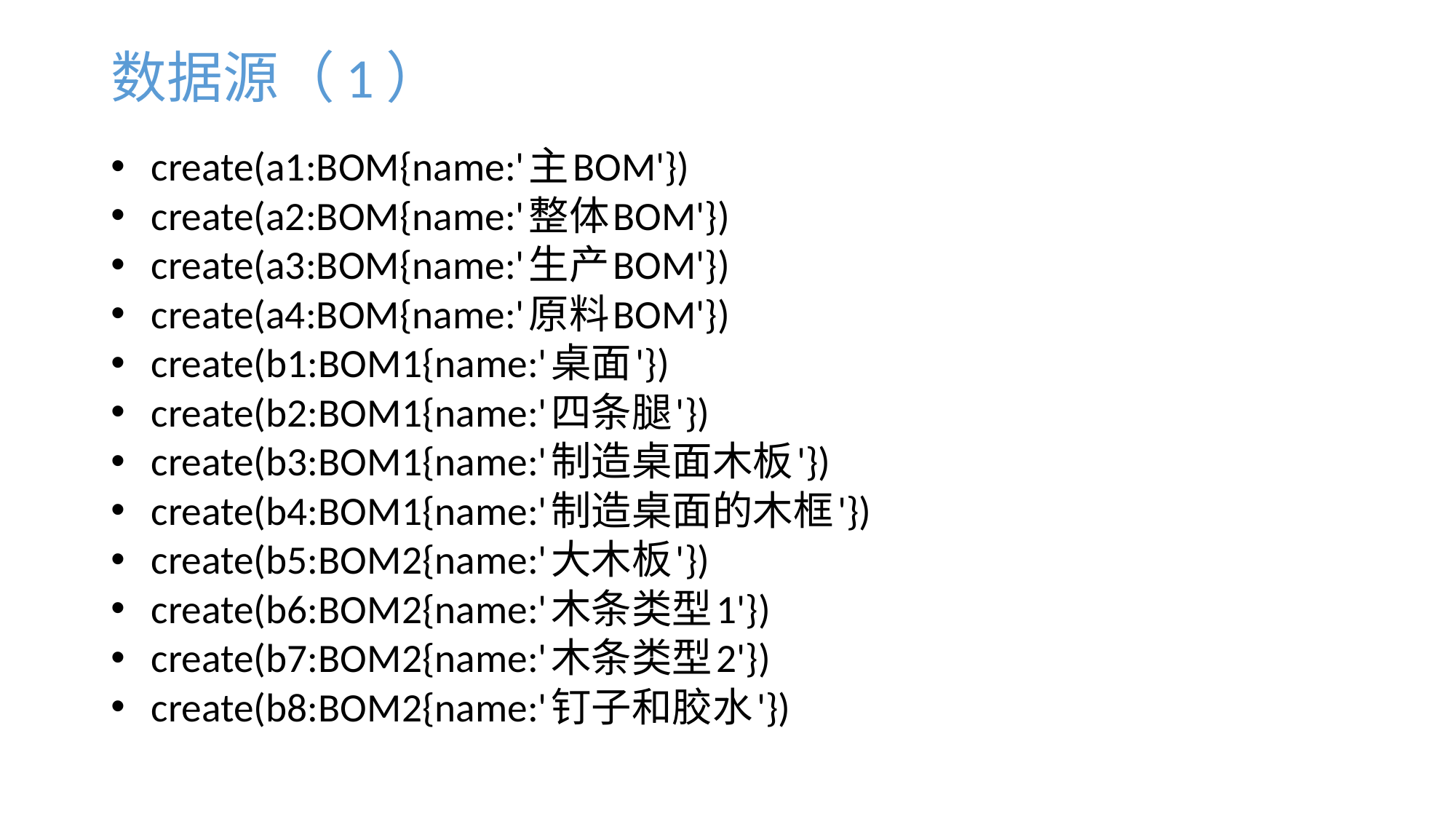

# 数据源（1）
create(a1:BOM{name:'主BOM'})
create(a2:BOM{name:'整体BOM'})
create(a3:BOM{name:'生产BOM'})
create(a4:BOM{name:'原料BOM'})
create(b1:BOM1{name:'桌面'})
create(b2:BOM1{name:'四条腿'})
create(b3:BOM1{name:'制造桌面木板'})
create(b4:BOM1{name:'制造桌面的木框'})
create(b5:BOM2{name:'大木板'})
create(b6:BOM2{name:'木条类型1'})
create(b7:BOM2{name:'木条类型2'})
create(b8:BOM2{name:'钉子和胶水'})